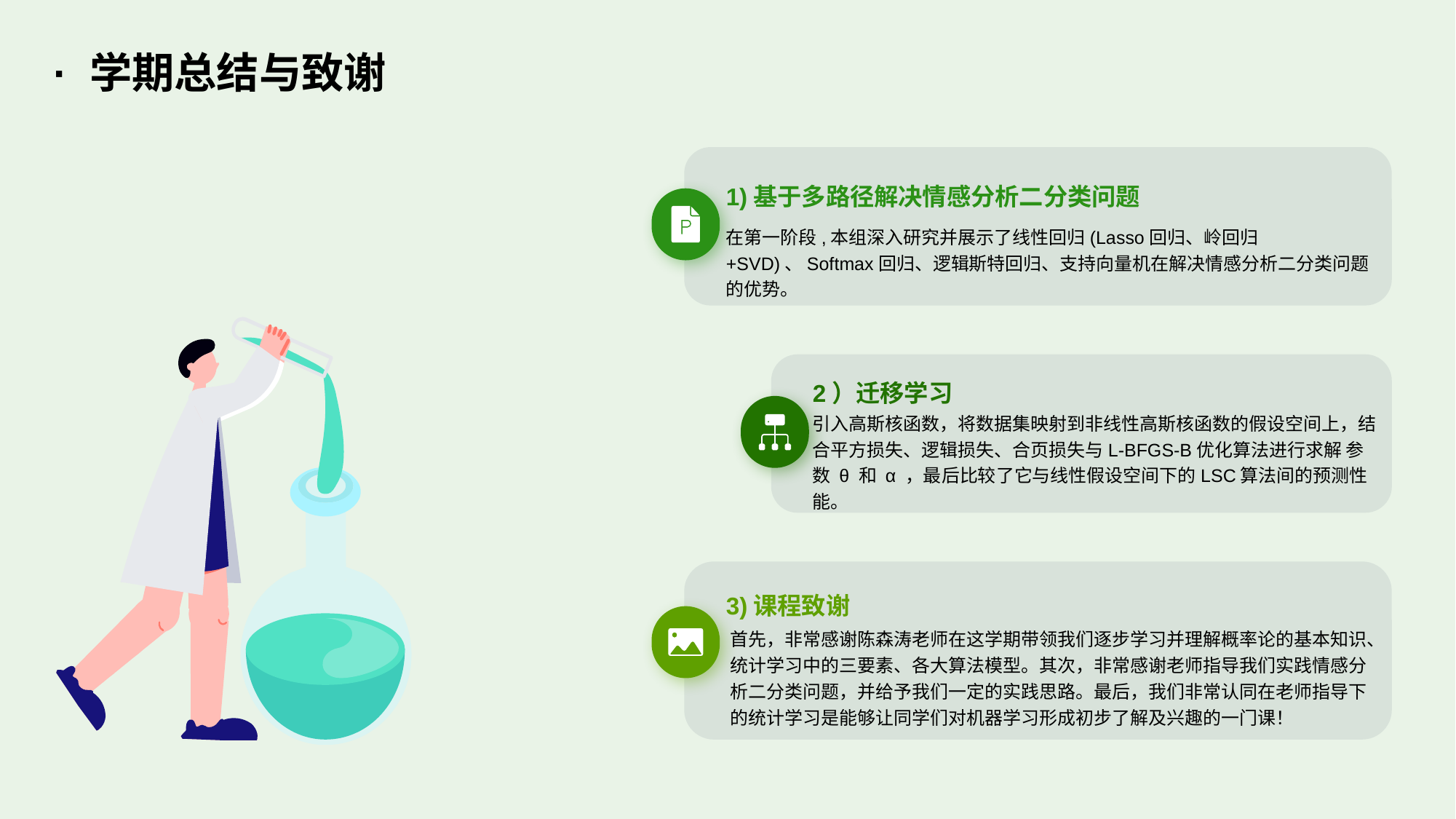

· 学期总结与致谢

1)基于多路径解决情感分析二分类问题

在第一阶段,本组深入研究并展示了线性回归(Lasso回归、岭回归+SVD)、Softmax回归、逻辑斯特回归、支持向量机在解决情感分析二分类问题的优势。

2）迁移学习

引入高斯核函数，将数据集映射到非线性高斯核函数的假设空间上，结合平方损失、逻辑损失、合页损失与L-BFGS-B优化算法进行求解 参数 θ 和 α ，最后比较了它与线性假设空间下的LSC算法间的预测性能。

3)课程致谢

首先，非常感谢陈森涛老师在这学期带领我们逐步学习并理解概率论的基本知识、统计学习中的三要素、各大算法模型。其次，非常感谢老师指导我们实践情感分析二分类问题，并给予我们一定的实践思路。最后，我们非常认同在老师指导下的统计学习是能够让同学们对机器学习形成初步了解及兴趣的一门课！